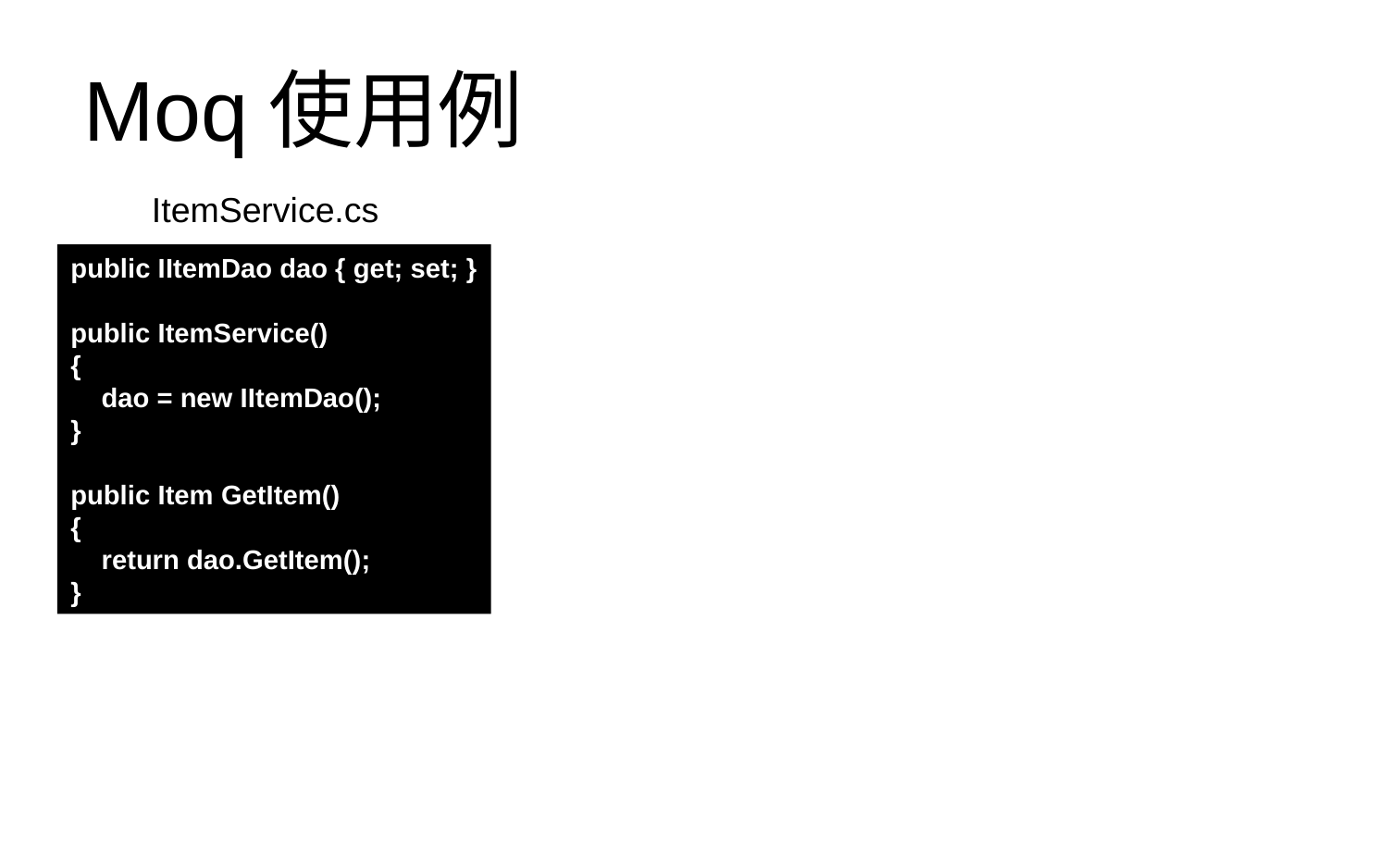

# Moq使用例
ItemService.cs
public IItemDao dao { get; set; }

public ItemService()
{
    dao = new IItemDao();
}

public Item GetItem()
{
    return dao.GetItem();
}